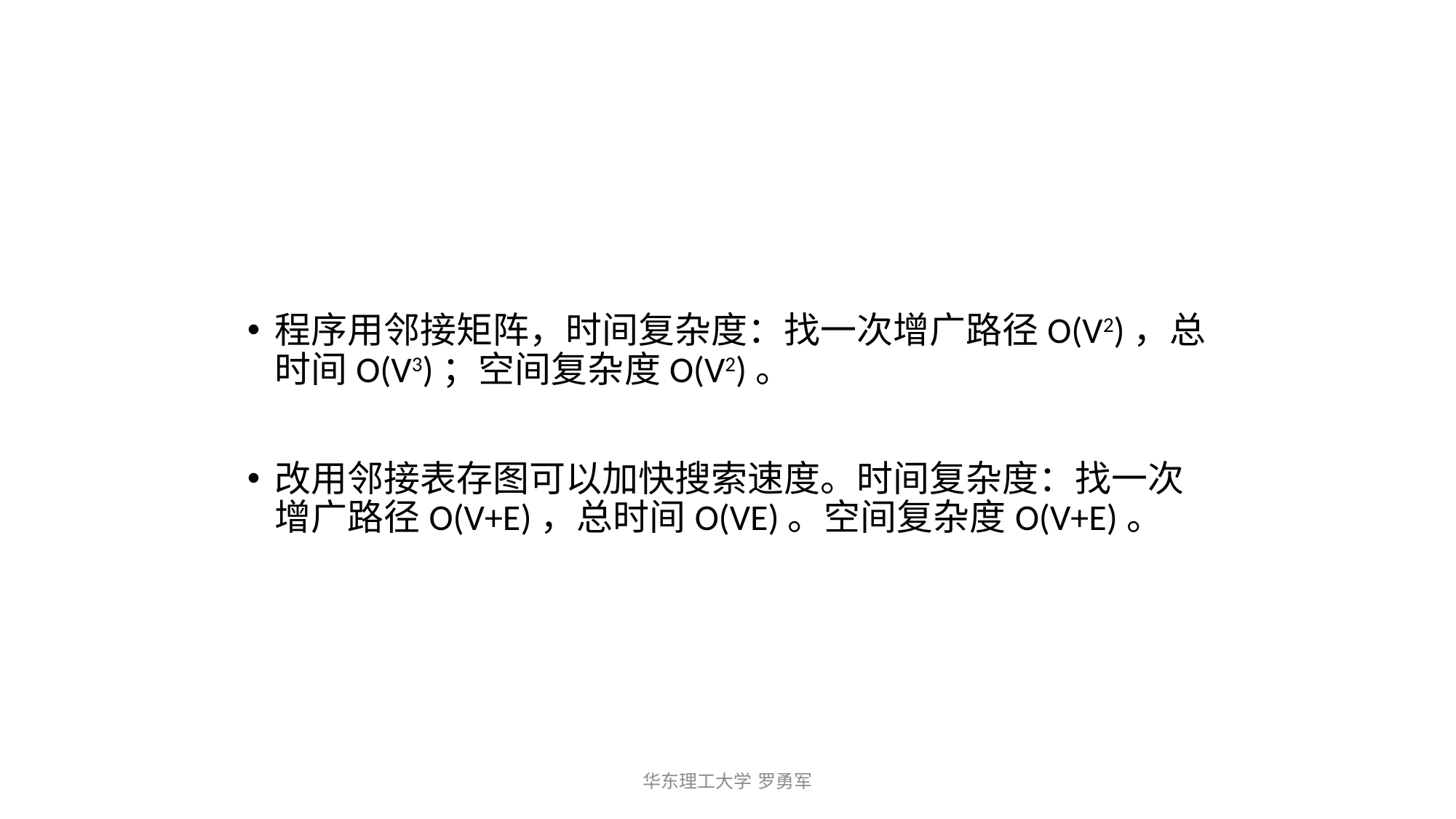

程序用邻接矩阵，时间复杂度：找一次增广路径O(V2)，总时间O(V3)；空间复杂度O(V2)。

改用邻接表存图可以加快搜索速度。时间复杂度：找一次增广路径O(V+E)，总时间O(VE)。空间复杂度O(V+E)。
华东理工大学 罗勇军